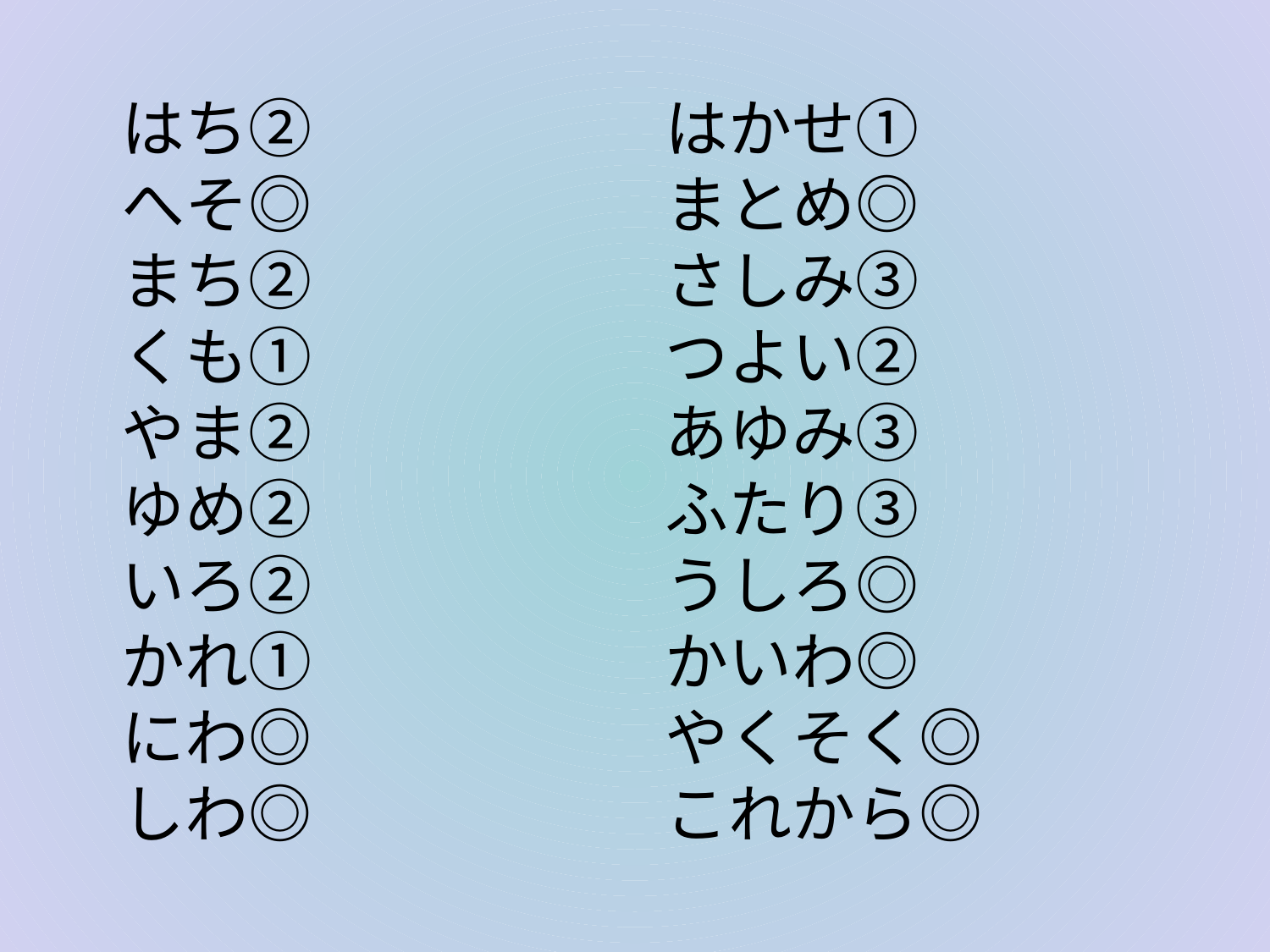

はち②
へそ◎
まち②
くも①
やま②
ゆめ②
いろ②
かれ①
にわ◎
しわ◎
はかせ①
まとめ◎
さしみ③
つよい②
あゆみ③
ふたり③
うしろ◎
かいわ◎
やくそく◎
これから◎